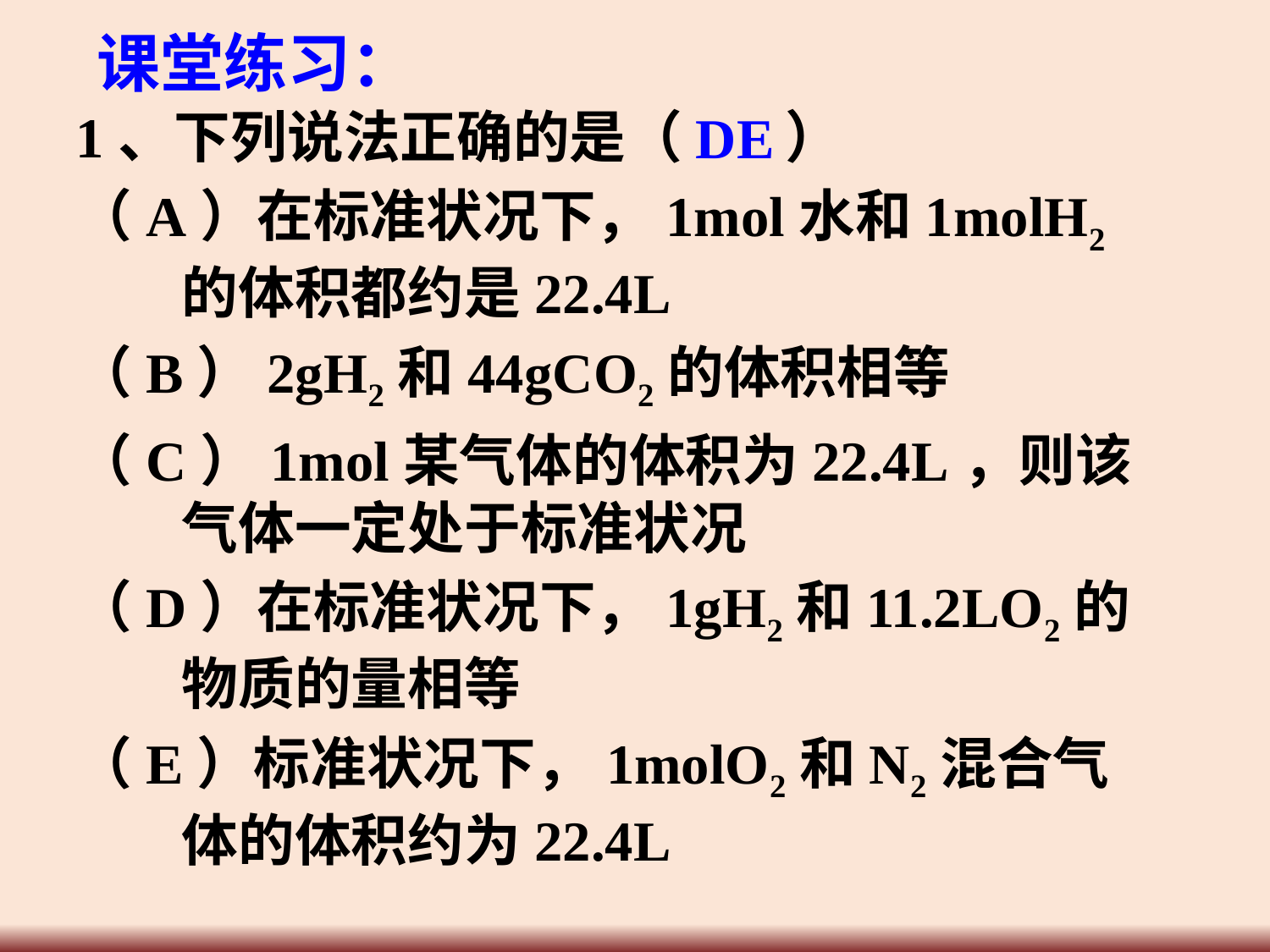

课堂练习：
1、下列说法正确的是（        ）
（A）在标准状况下，1mol水和1molH2的体积都约是22.4L
（B）2gH2和44gCO2的体积相等
（C）1mol某气体的体积为22.4L，则该气体一定处于标准状况
（D）在标准状况下，1gH2和11.2LO2的物质的量相等
（E）标准状况下，1molO2和N2混合气体的体积约为22.4L
 DE